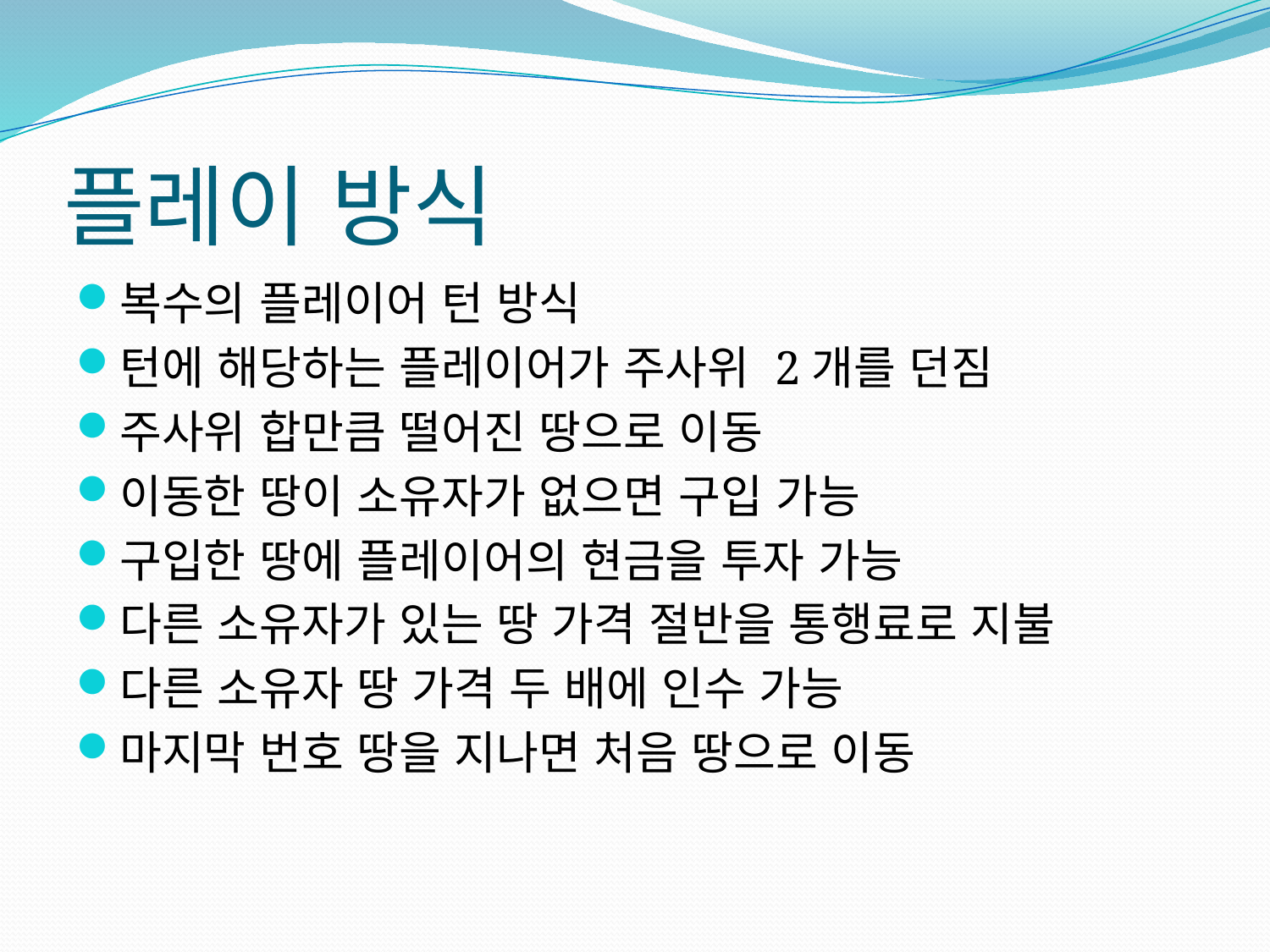

# 플레이 방식
복수의 플레이어 턴 방식
턴에 해당하는 플레이어가 주사위 2개를 던짐
주사위 합만큼 떨어진 땅으로 이동
이동한 땅이 소유자가 없으면 구입 가능
구입한 땅에 플레이어의 현금을 투자 가능
다른 소유자가 있는 땅 가격 절반을 통행료로 지불
다른 소유자 땅 가격 두 배에 인수 가능
마지막 번호 땅을 지나면 처음 땅으로 이동